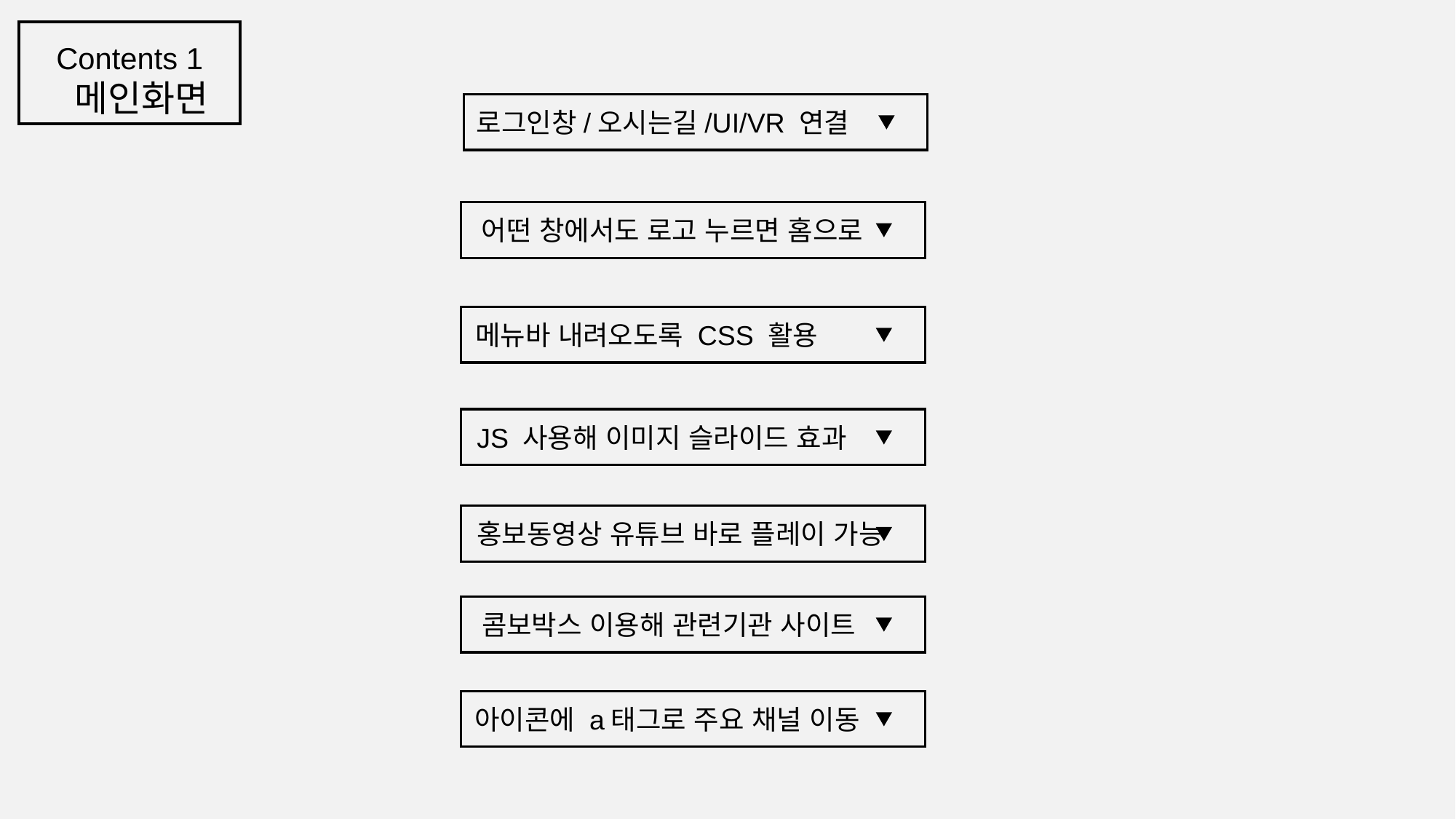

Contents 1
   메인화면

로그인창/오시는길/UI/VR 연결

어떤 창에서도 로고 누르면 홈으로

메뉴바 내려오도록 CSS 활용

JS 사용해 이미지 슬라이드 효과

홍보동영상 유튜브 바로 플레이 가능

콤보박스 이용해 관련기관 사이트

아이콘에 a태그로 주요 채널 이동